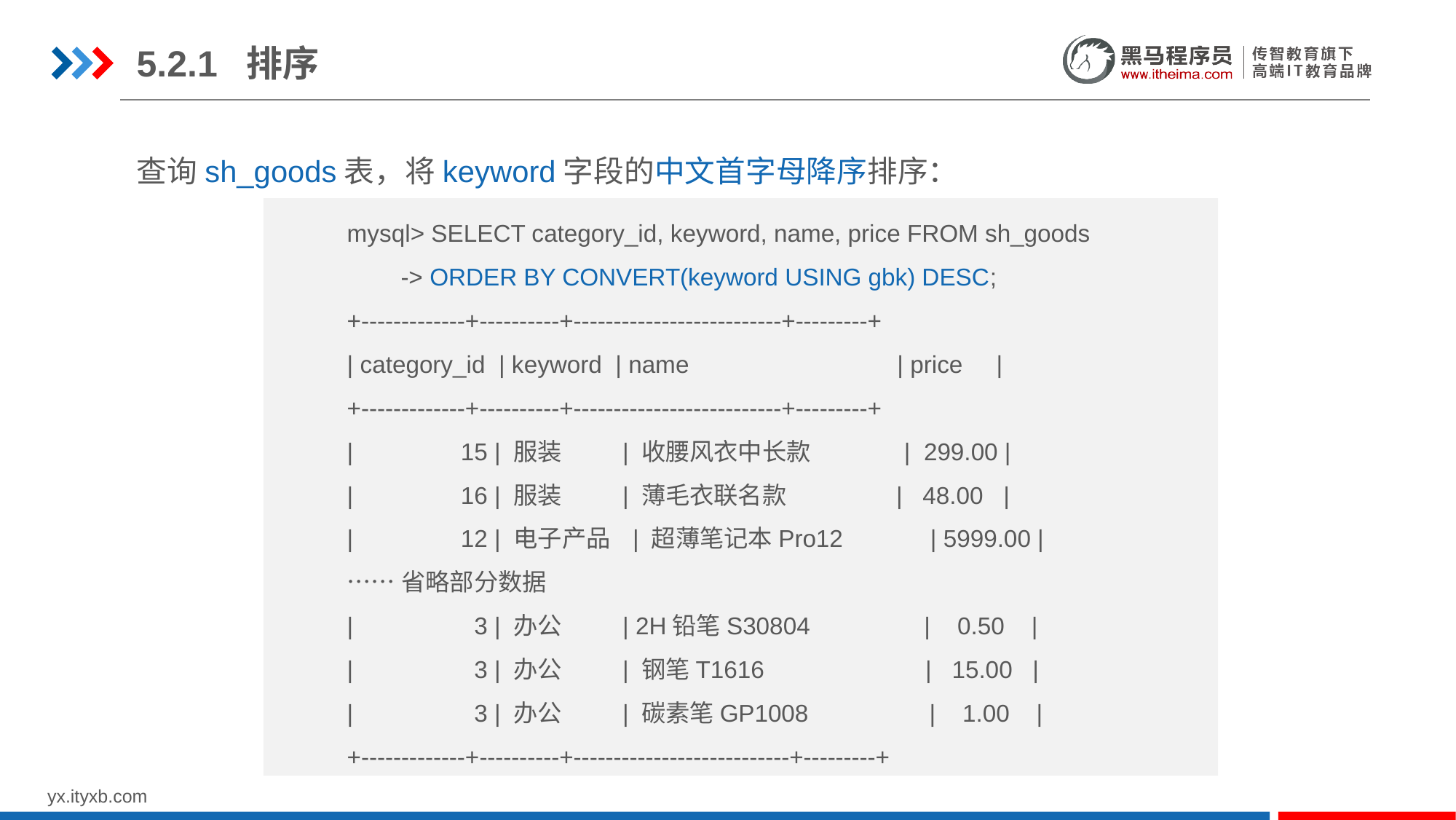

5.2.1  排序
查询sh_goods表，将keyword字段的中文首字母降序排序：
mysql> SELECT category_id, keyword, name, price FROM sh_goods
        -> ORDER BY CONVERT(keyword USING gbk) DESC;
+-------------+----------+--------------------------+---------+
| category_id  | keyword  | name                               | price     |
+-------------+----------+--------------------------+---------+
|                15 | 服装          | 收腰风衣中长款                |  299.00 |
|                16 | 服装          | 薄毛衣联名款                   |   48.00   |
|                12 | 电子产品   | 超薄笔记本Pro12             | 5999.00 |
……省略部分数据
|                  3 | 办公          | 2H铅笔S30804                 |    0.50    |
|                  3 | 办公          | 钢笔T1616                        |   15.00   |
|                  3 | 办公          | 碳素笔GP1008                  |    1.00    |
+-------------+----------+---------------------------+---------+